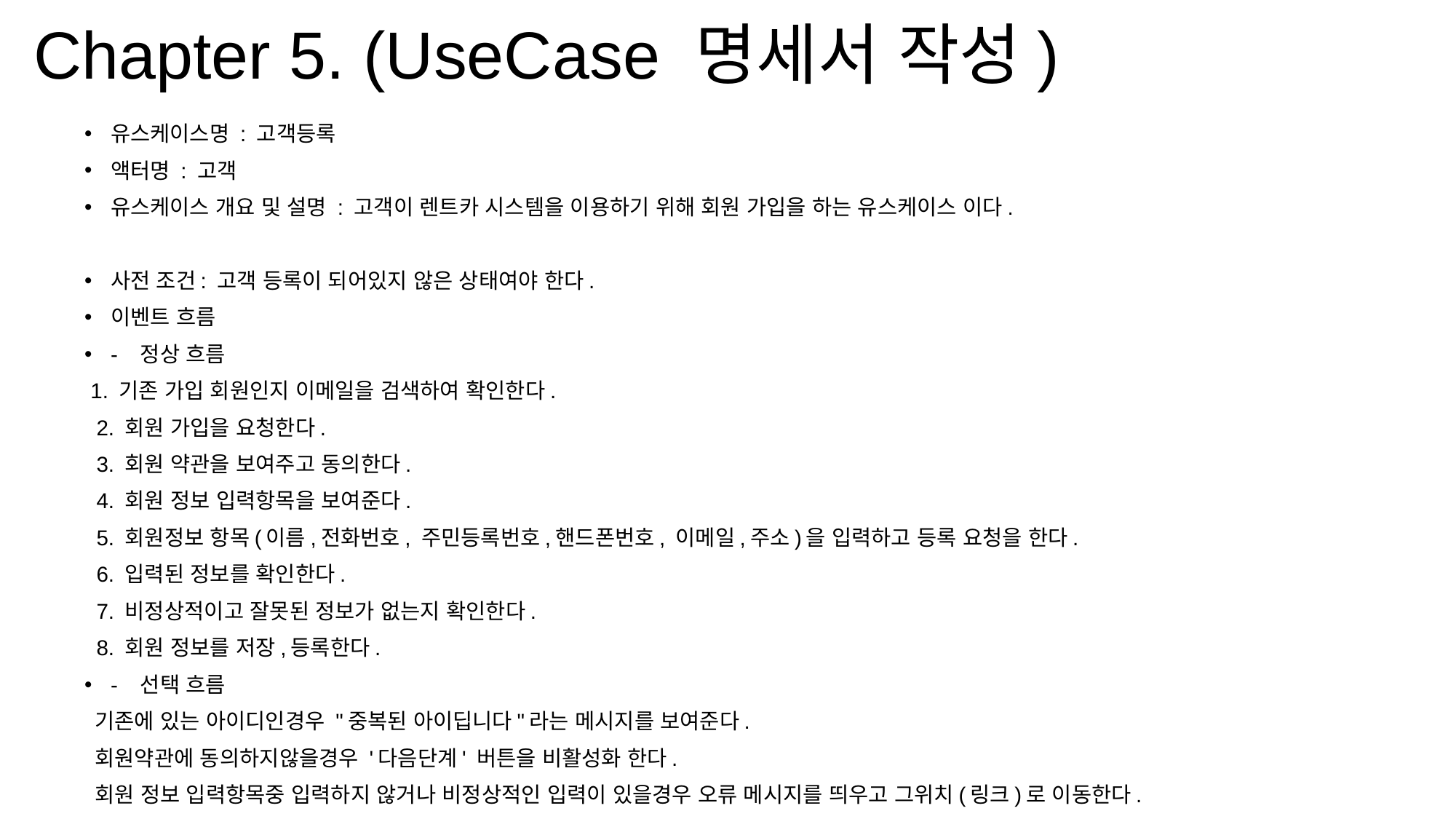

# Chapter 5. (UseCase 명세서 작성)
유스케이스명 : 고객등록
액터명 : 고객
유스케이스 개요 및 설명 : 고객이 렌트카 시스템을 이용하기 위해 회원 가입을 하는 유스케이스 이다.

사전 조건: 고객 등록이 되어있지 않은 상태여야 한다.
이벤트 흐름
-   정상 흐름
 1. 기존 가입 회원인지 이메일을 검색하여 확인한다.
  2. 회원 가입을 요청한다.
  3. 회원 약관을 보여주고 동의한다.
  4. 회원 정보 입력항목을 보여준다.
  5. 회원정보 항목(이름,전화번호, 주민등록번호,핸드폰번호, 이메일,주소)을 입력하고 등록 요청을 한다.
  6. 입력된 정보를 확인한다.
  7. 비정상적이고 잘못된 정보가 없는지 확인한다.
  8. 회원 정보를 저장,등록한다.
-   선택 흐름
 기존에 있는 아이디인경우 "중복된 아이딥니다"라는 메시지를 보여준다.
 회원약관에 동의하지않을경우 '다음단계' 버튼을 비활성화 한다.
 회원 정보 입력항목중 입력하지 않거나 비정상적인 입력이 있을경우 오류 메시지를 띄우고 그위치(링크)로 이동한다.